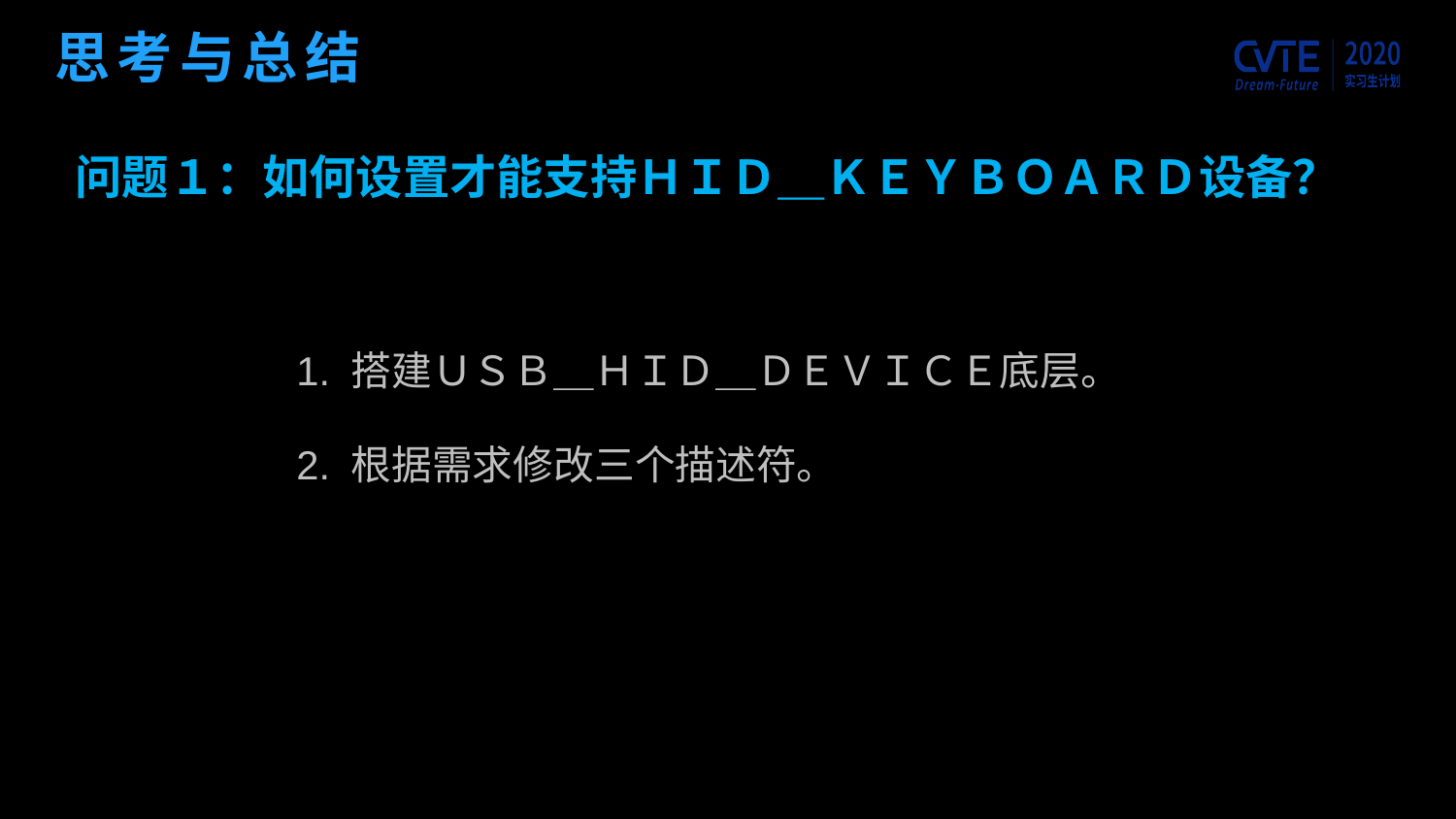

# 思考与总结
问题１：如何设置才能支持ＨＩＤ＿ＫＥＹＢＯＡＲＤ设备？
1. 搭建ＵＳＢ＿ＨＩＤ＿ＤＥＶＩＣＥ底层。
2. 根据需求修改三个描述符。